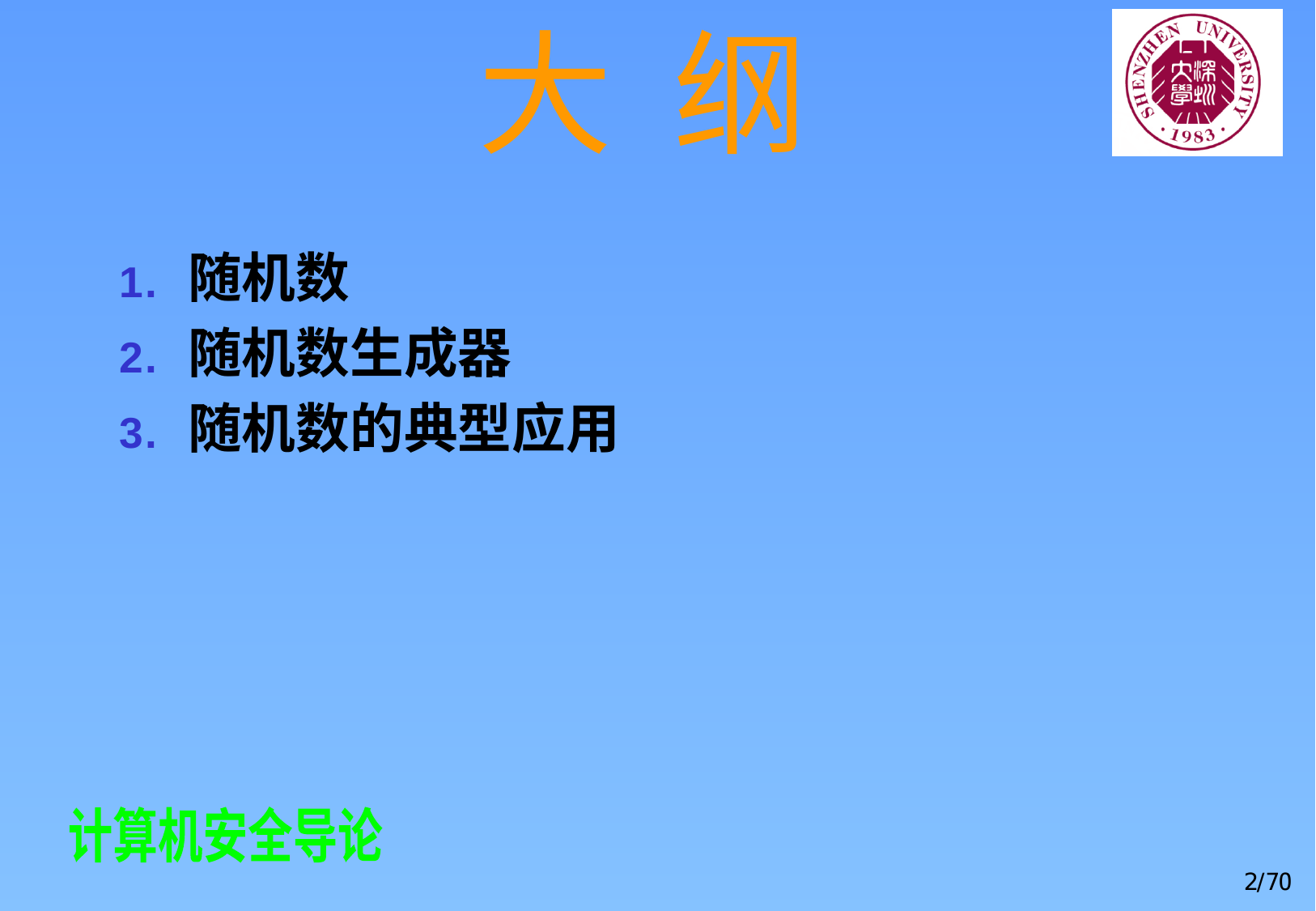

# 大  纲
随机数
随机数生成器
随机数的典型应用
2/70